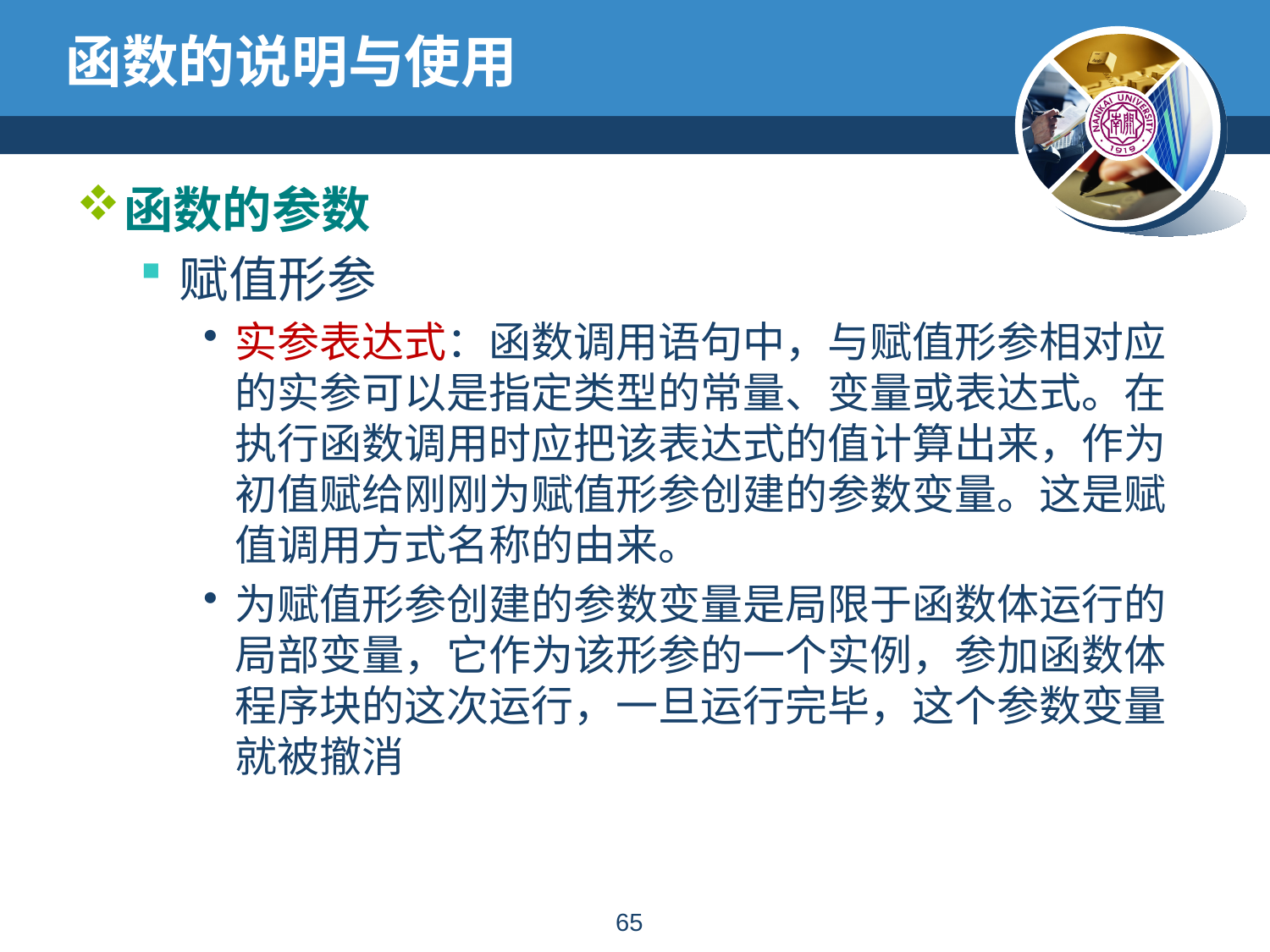

# 函数的说明与使用
函数的参数
赋值形参
实参表达式：函数调用语句中，与赋值形参相对应的实参可以是指定类型的常量、变量或表达式。在执行函数调用时应把该表达式的值计算出来，作为初值赋给刚刚为赋值形参创建的参数变量。这是赋值调用方式名称的由来。
为赋值形参创建的参数变量是局限于函数体运行的局部变量，它作为该形参的一个实例，参加函数体程序块的这次运行，一旦运行完毕，这个参数变量就被撤消
65